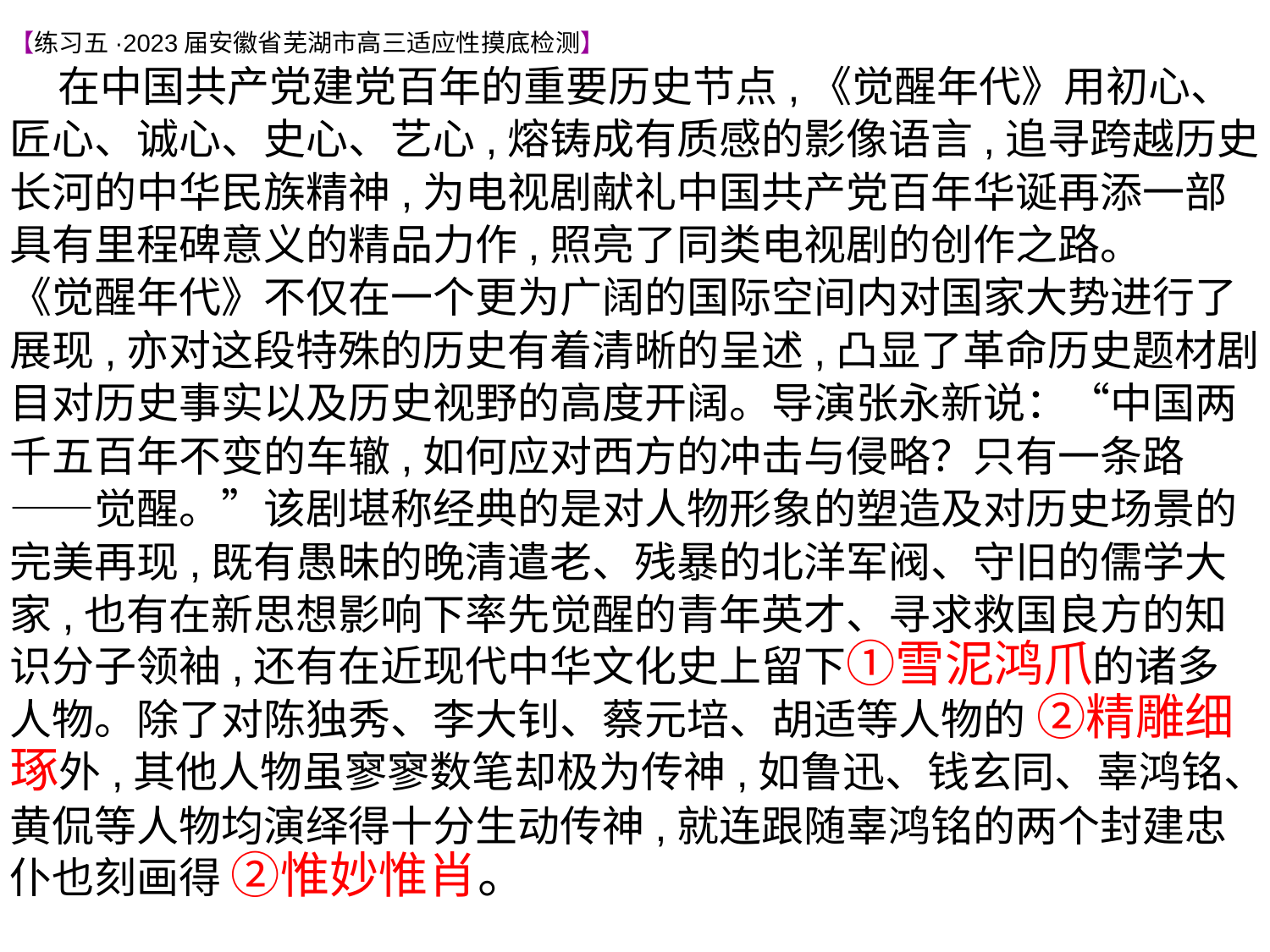

【练习五·2023届安徽省芜湖市高三适应性摸底检测】
    在中国共产党建党百年的重要历史节点,《觉醒年代》用初心、匠心、诚心、史心、艺心,熔铸成有质感的影像语言,追寻跨越历史长河的中华民族精神,为电视剧献礼中国共产党百年华诞再添一部具有里程碑意义的精品力作,照亮了同类电视剧的创作之路。
《觉醒年代》不仅在一个更为广阔的国际空间内对国家大势进行了展现,亦对这段特殊的历史有着清晰的呈述,凸显了革命历史题材剧目对历史事实以及历史视野的高度开阔。导演张永新说：“中国两千五百年不变的车辙,如何应对西方的冲击与侵略？只有一条路——觉醒。”该剧堪称经典的是对人物形象的塑造及对历史场景的完美再现,既有愚昧的晚清遣老、残暴的北洋军阀、守旧的儒学大家,也有在新思想影响下率先觉醒的青年英才、寻求救国良方的知识分子领袖,还有在近现代中华文化史上留下①雪泥鸿爪的诸多人物。除了对陈独秀、李大钊、蔡元培、胡适等人物的 ②精雕细琢外,其他人物虽寥寥数笔却极为传神,如鲁迅、钱玄同、辜鸿铭、黄侃等人物均演绎得十分生动传神,就连跟随辜鸿铭的两个封建忠仆也刻画得 ②惟妙惟肖。